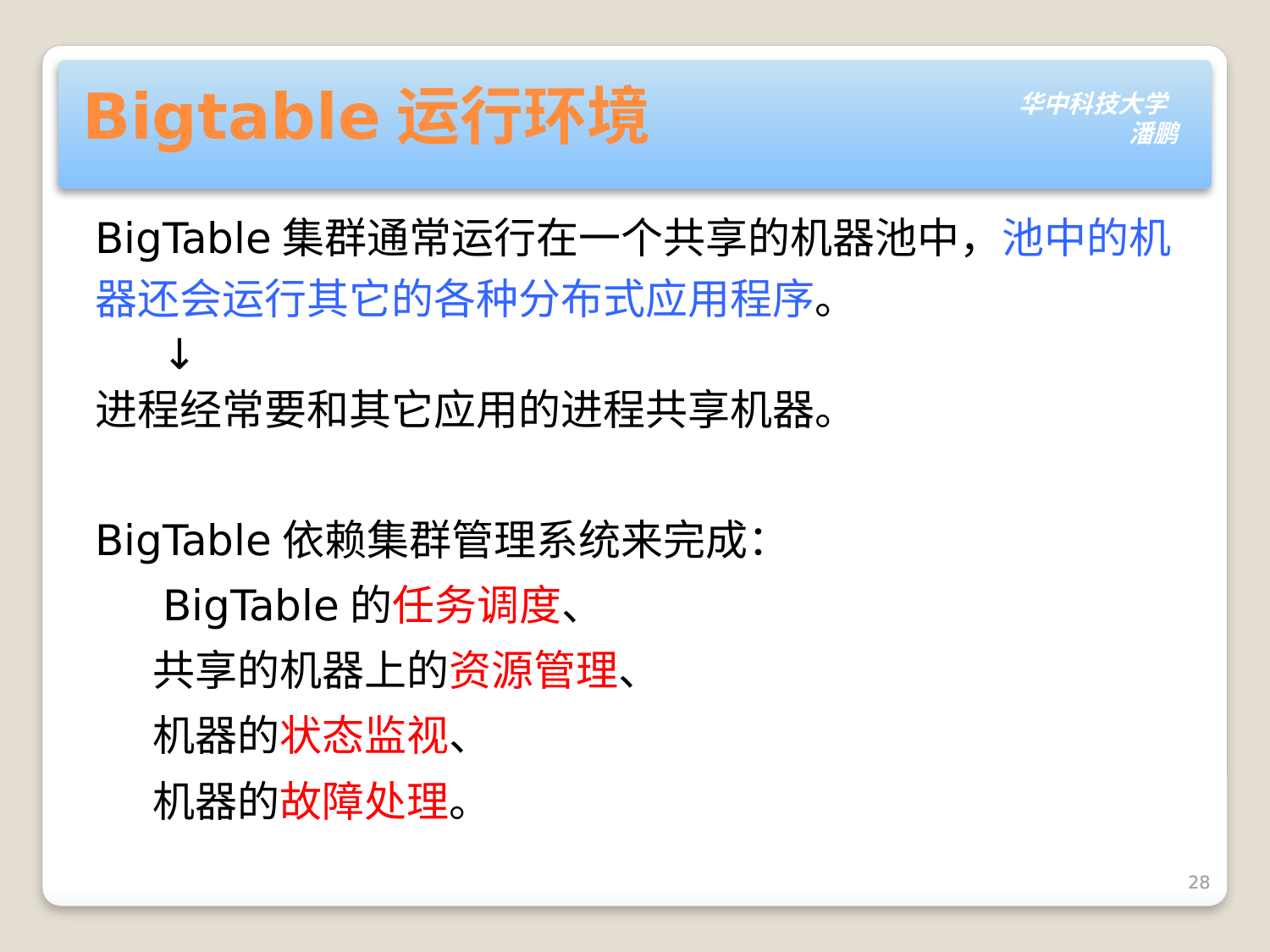

# Bigtable运行环境
BigTable集群通常运行在一个共享的机器池中，池中的机器还会运行其它的各种分布式应用程序。
     ↓
进程经常要和其它应用的进程共享机器。

BigTable依赖集群管理系统来完成：
     BigTable的任务调度、
     共享的机器上的资源管理、
     机器的状态监视、
     机器的故障处理。
28
28